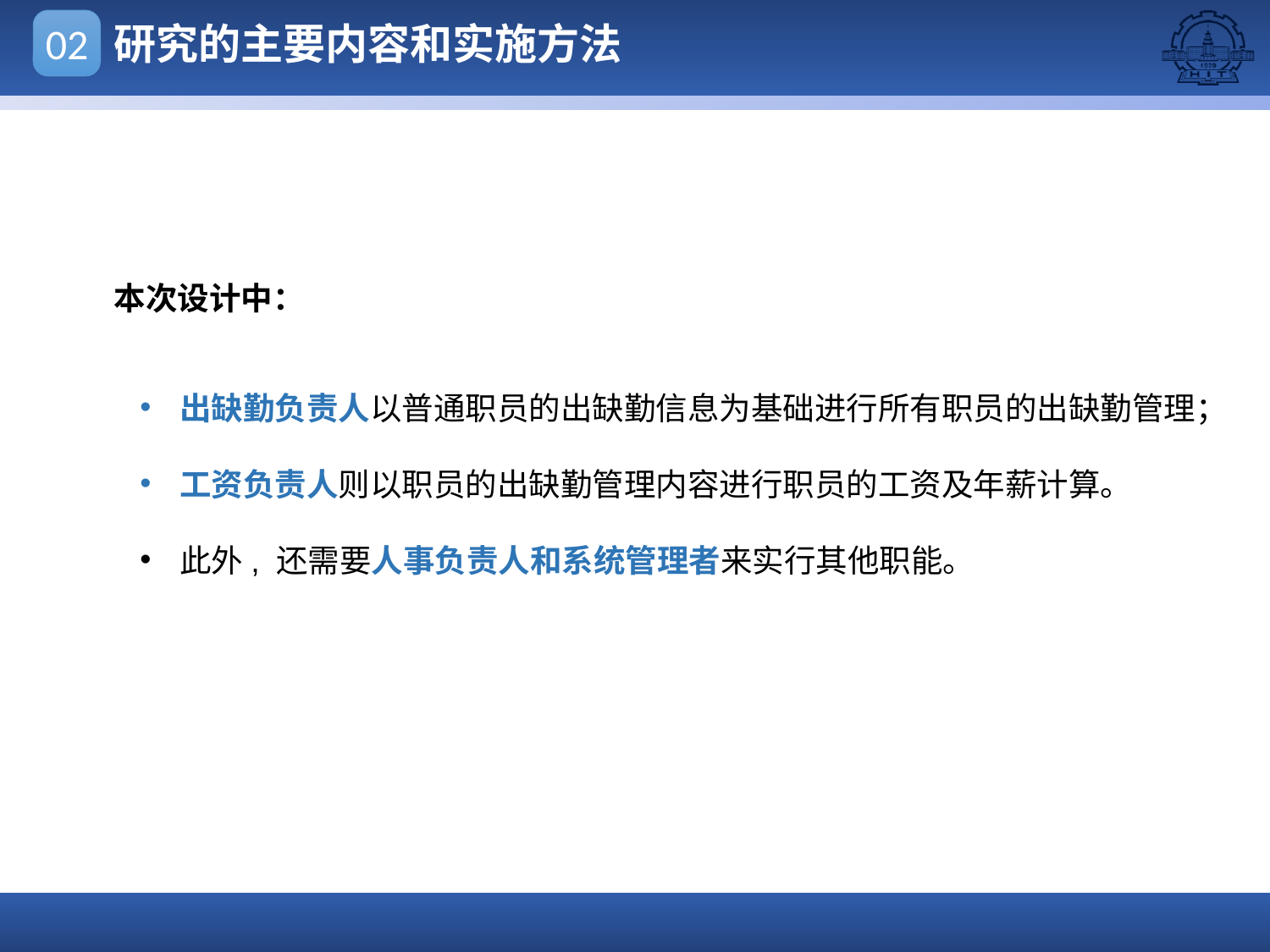

研究的主要内容和实施方法
02
本次设计中：
点击添加文本
出缺勤负责人以普通职员的出缺勤信息为基础进行所有职员的出缺勤管理；
工资负责人则以职员的出缺勤管理内容进行职员的工资及年薪计算。
此外, 还需要人事负责人和系统管理者来实行其他职能。
点击添加文本
点击添加文本
点击添加文本